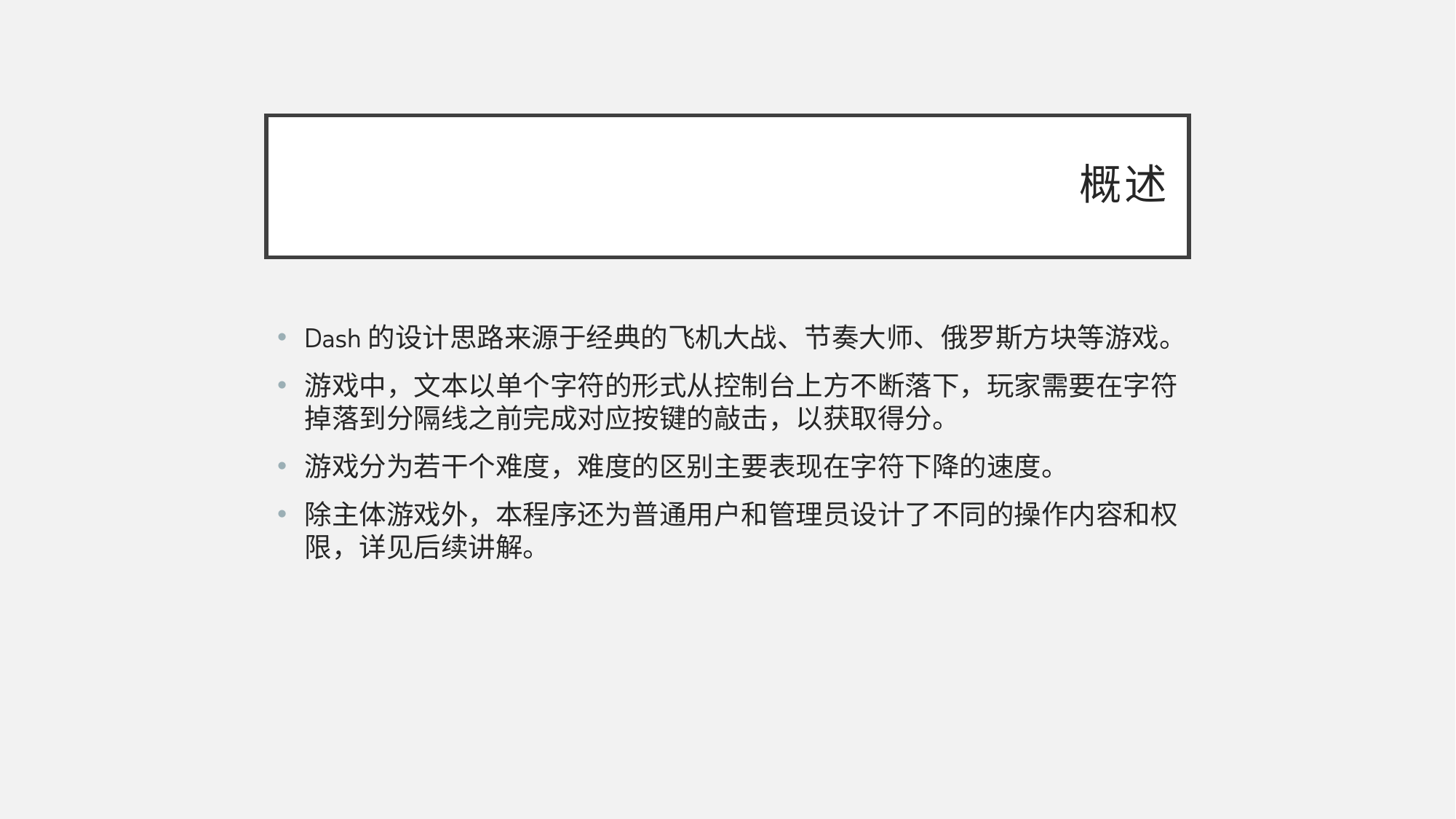

# 概述
Dash的设计思路来源于经典的飞机大战、节奏大师、俄罗斯方块等游戏。
游戏中，文本以单个字符的形式从控制台上方不断落下，玩家需要在字符掉落到分隔线之前完成对应按键的敲击，以获取得分。
游戏分为若干个难度，难度的区别主要表现在字符下降的速度。
除主体游戏外，本程序还为普通用户和管理员设计了不同的操作内容和权限，详见后续讲解。